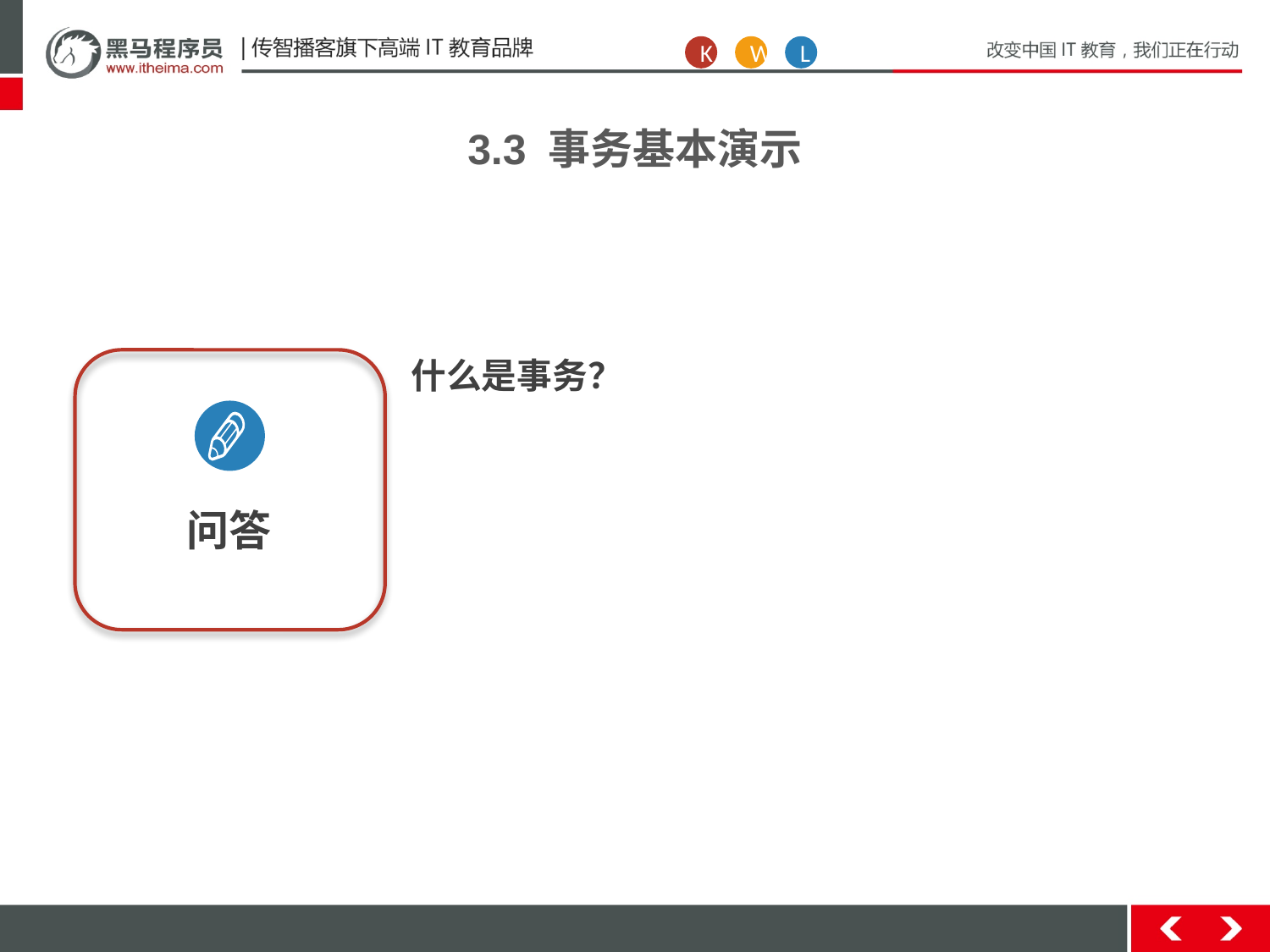

K
W
L
3.3 事务基本演示

什么是事务？

问答